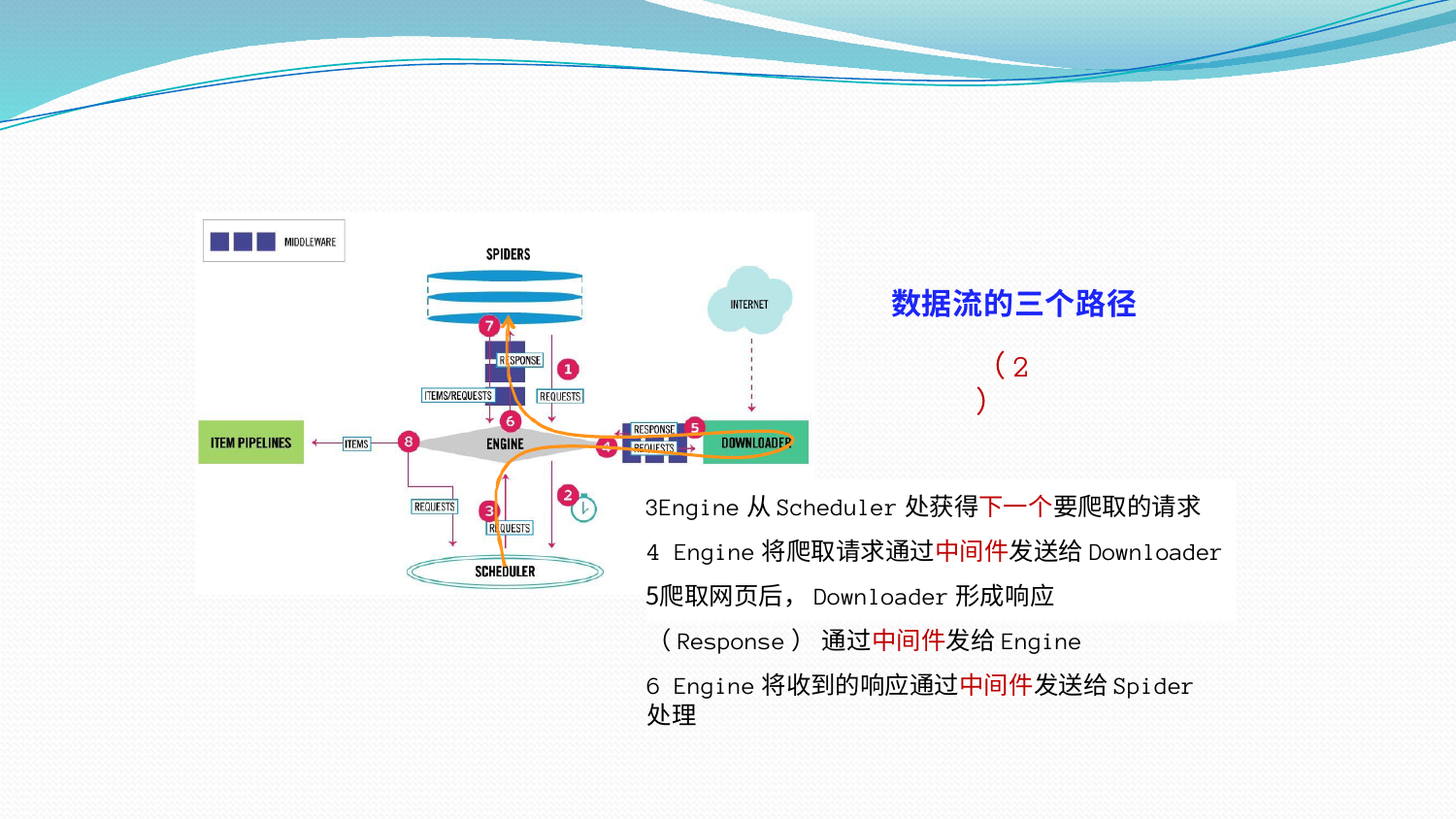

# 数据流的三个路径

（2）

Engine从Scheduler处获得下一个要爬取的请求
Engine将爬取请求通过中间件发送给Downloader
爬取网页后，Downloader形成响应（Response） 通过中间件发给Engine
6 Engine将收到的响应通过中间件发送给Spider处理